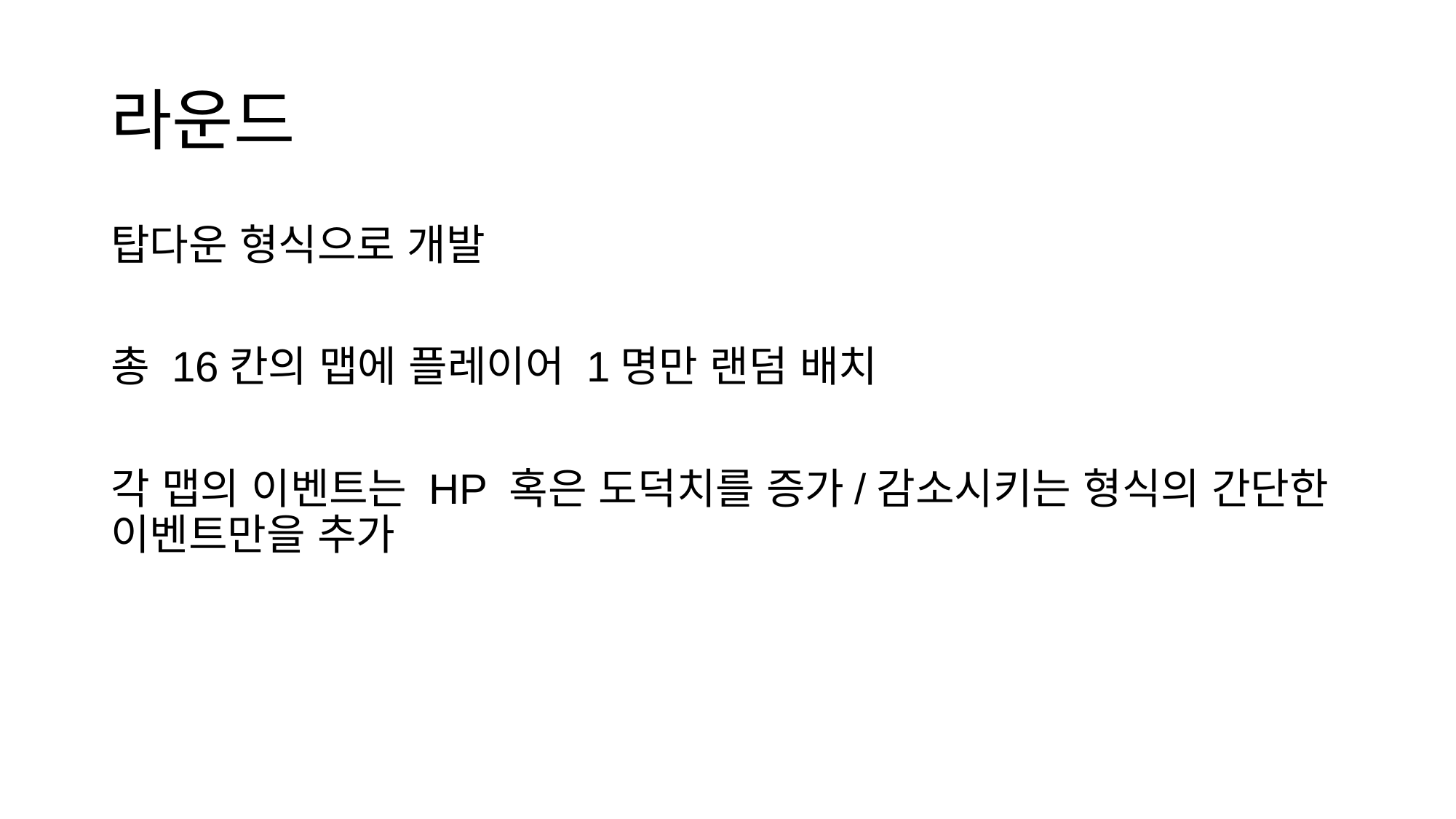

# 라운드
탑다운 형식으로 개발

총 16칸의 맵에 플레이어 1명만 랜덤 배치

각 맵의 이벤트는 HP 혹은 도덕치를 증가/감소시키는 형식의 간단한 이벤트만을 추가